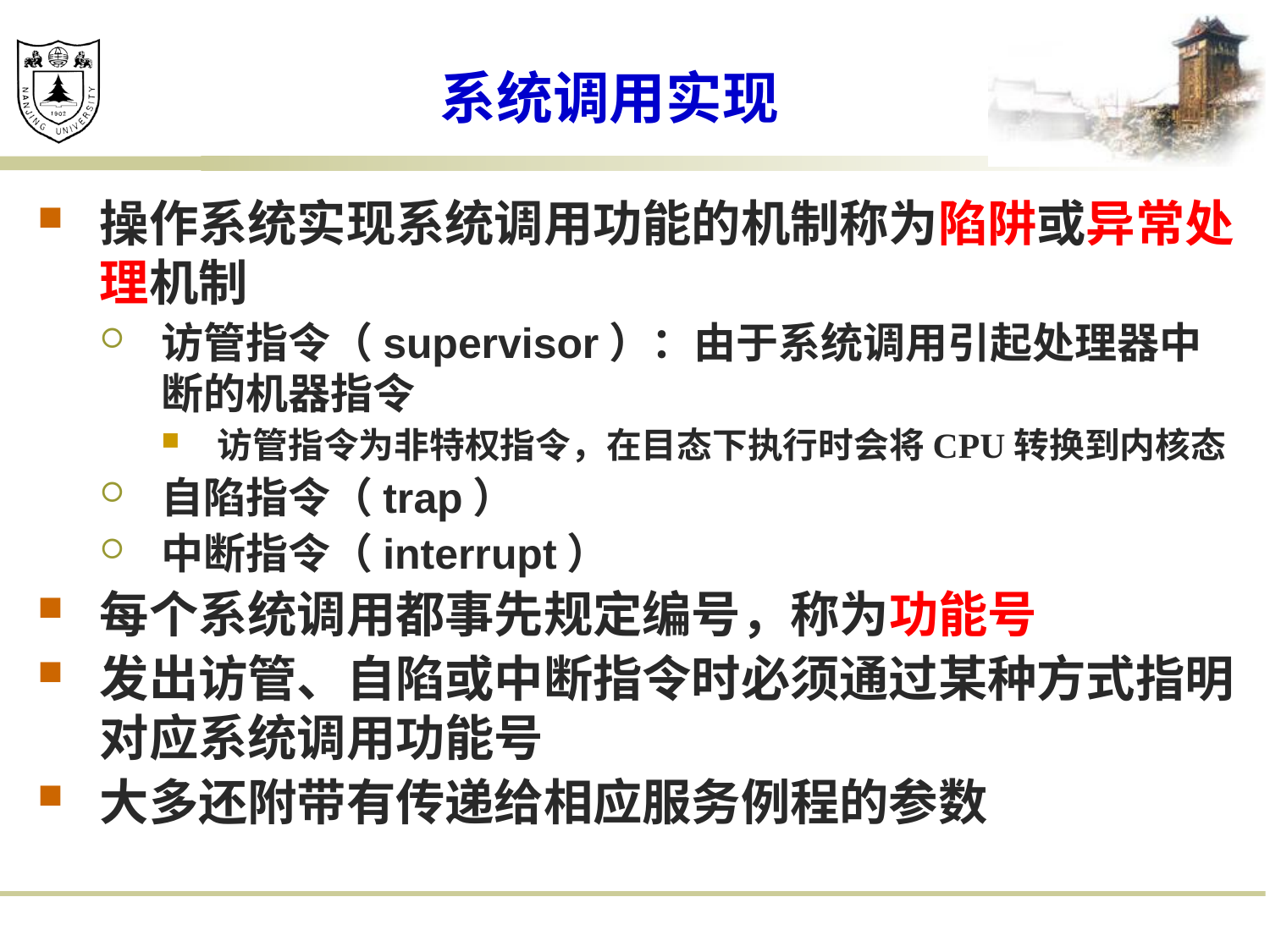

# 系统调用实现
操作系统实现系统调用功能的机制称为陷阱或异常处理机制
访管指令（supervisor）：由于系统调用引起处理器中断的机器指令
访管指令为非特权指令，在目态下执行时会将CPU转换到内核态
自陷指令（trap）
中断指令（interrupt）
每个系统调用都事先规定编号，称为功能号
发出访管、自陷或中断指令时必须通过某种方式指明对应系统调用功能号
大多还附带有传递给相应服务例程的参数

92